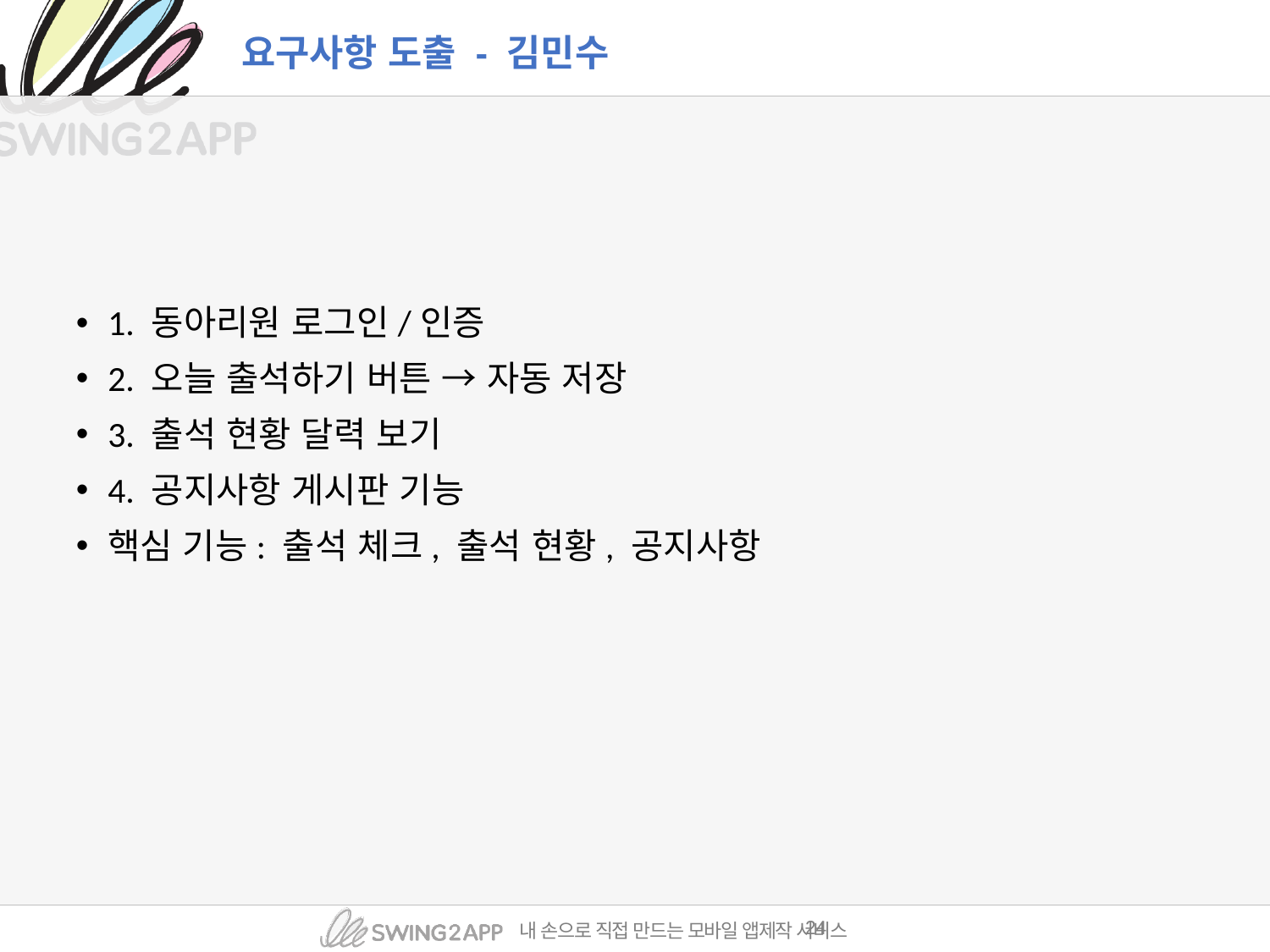

# 요구사항 도출 - 김민수

1. 동아리원 로그인/인증
2. 오늘 출석하기 버튼 → 자동 저장
3. 출석 현황 달력 보기
4. 공지사항 게시판 기능
핵심 기능: 출석 체크, 출석 현황, 공지사항